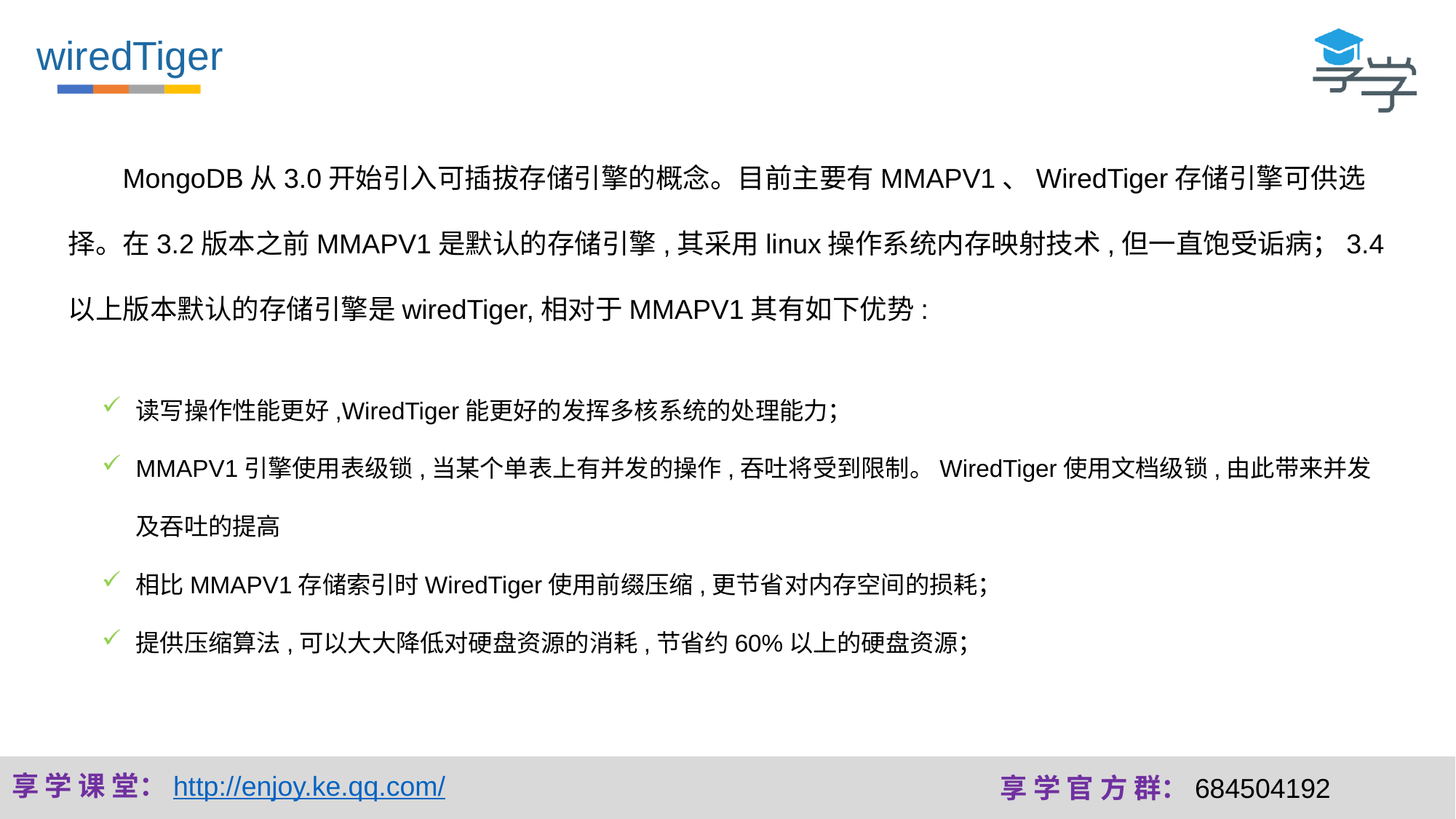

wiredTiger

MongoDB从3.0开始引入可插拔存储引擎的概念。目前主要有MMAPV1、WiredTiger存储引擎可供选择。在3.2版本之前MMAPV1是默认的存储引擎,其采用linux操作系统内存映射技术,但一直饱受诟病；3.4以上版本默认的存储引擎是wiredTiger,相对于MMAPV1其有如下优势:

读写操作性能更好,WiredTiger能更好的发挥多核系统的处理能力；
MMAPV1引擎使用表级锁,当某个单表上有并发的操作,吞吐将受到限制。WiredTiger使用文档级锁,由此带来并发及吞吐的提高
相比MMAPV1存储索引时WiredTiger使用前缀压缩,更节省对内存空间的损耗；
提供压缩算法,可以大大降低对硬盘资源的消耗,节省约60%以上的硬盘资源；